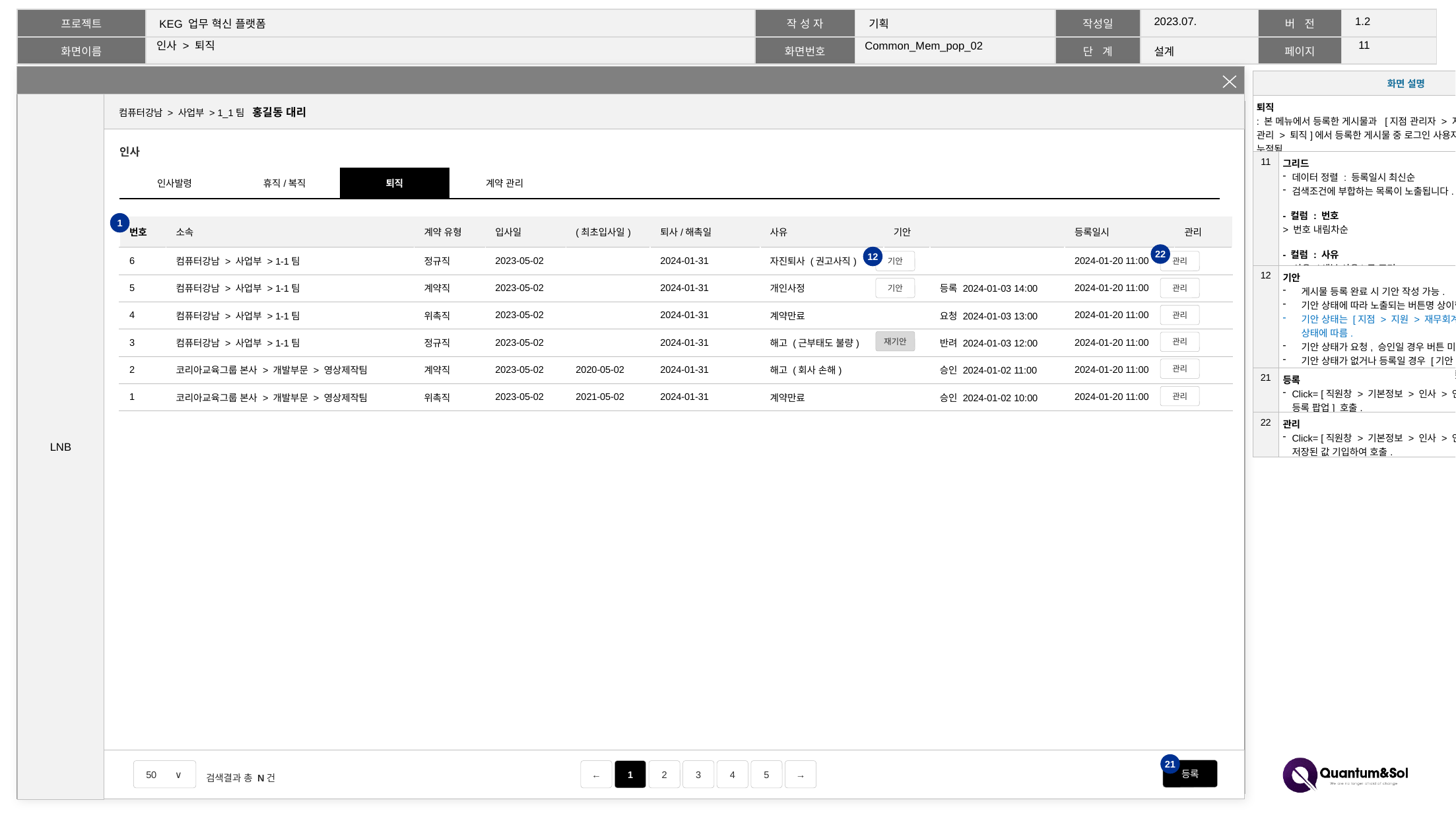

11
Common_Mem_pop_02
# 인사 > 퇴직
| 화면 설명 |  |
| --- | --- |
| 퇴직 : 본 메뉴에서 등록한 게시물과 [지점 관리자 > 지원 > 인사 > 인사발령 관리 > 퇴직]에서 등록한 게시물 중 로그인 사용자의 퇴직 등록건이 함께 누적됨. |  |
| 11 | 그리드 데이터 정렬 : 등록일시 최신순 검색조건에 부합하는 목록이 노출됩니다. - 컬럼 : 번호 > 번호 내림차순 - 컬럼 : 사유 > 사유 (세부 사유)로 표기. |
| 12 | 기안 게시물 등록 완료 시 기안 작성 가능. 기안 상태에 따라 노출되는 버튼명 상이함. 기안 상태는 [지점 > 지원 > 재무회계 > 기안관리]에 정의된 상태에 따름. 기안 상태가 요청, 승인일 경우 버튼 미노출. 기안 상태가 없거나 등록일 경우 [기안] 버튼 표기. 기안 상태가 반려일 경우 [재기안] 버튼 표기. |
| 21 | 등록 Click= [직원창 > 기본정보 > 인사 > 인사발령 관리 > 퇴직 등록 팝업] 호출. |
| 22 | 관리 Click= [직원창 > 기본정보 > 인사 > 인사발령 관리]에 기 저장된 값 기입하여 호출. |
인사
| 인사발령 | 휴직/복직 | 퇴직 | 계약 관리 |  |  |  |  |  |  |
| --- | --- | --- | --- | --- | --- | --- | --- | --- | --- |
1
| 번호 | 소속 | 계약 유형 | 입사일 | (최초입사일) | 퇴사/해촉일 | 사유 | 기안 |  | 등록일시 | 관리 |
| --- | --- | --- | --- | --- | --- | --- | --- | --- | --- | --- |
| 6 | 컴퓨터강남 > 사업부 > 1-1팀 | 정규직 | 2023-05-02 |  | 2024-01-31 | 자진퇴사 (권고사직) |  |  | 2024-01-20 11:00 |  |
| 5 | 컴퓨터강남 > 사업부 > 1-1팀 | 계약직 | 2023-05-02 |  | 2024-01-31 | 개인사정 |  | 등록 2024-01-03 14:00 | 2024-01-20 11:00 |  |
| 4 | 컴퓨터강남 > 사업부 > 1-1팀 | 위촉직 | 2023-05-02 |  | 2024-01-31 | 계약만료 |  | 요청 2024-01-03 13:00 | 2024-01-20 11:00 |  |
| 3 | 컴퓨터강남 > 사업부 > 1-1팀 | 정규직 | 2023-05-02 |  | 2024-01-31 | 해고 (근부태도 불량) |  | 반려 2024-01-03 12:00 | 2024-01-20 11:00 |  |
| 2 | 코리아교육그룹 본사 > 개발부문 > 영상제작팀 | 계약직 | 2023-05-02 | 2020-05-02 | 2024-01-31 | 해고 (회사 손해) |  | 승인 2024-01-02 11:00 | 2024-01-20 11:00 |  |
| 1 | 코리아교육그룹 본사 > 개발부문 > 영상제작팀 | 위촉직 | 2023-05-02 | 2021-05-02 | 2024-01-31 | 계약만료 |  | 승인 2024-01-02 10:00 | 2024-01-20 11:00 |  |
22
12
기안
기안
재기안
관리
관리
관리
관리
관리
관리
21
등록